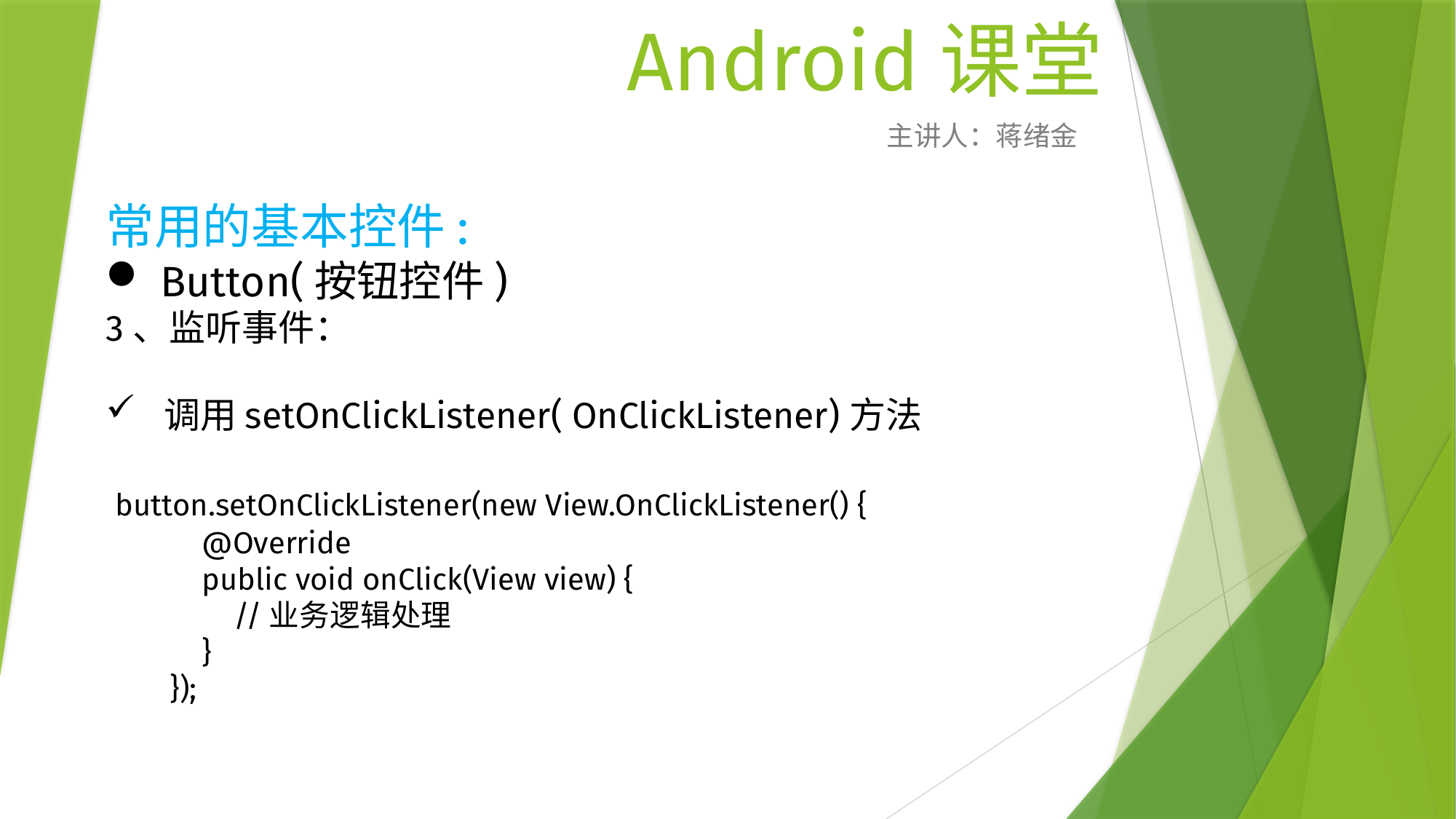

# Android课堂
主讲人：蒋绪金
常用的基本控件:
Button(按钮控件)
3、监听事件：

 调用setOnClickListener( OnClickListener)方法

 button.setOnClickListener(new View.OnClickListener() {
            @Override
            public void onClick(View view) {
                //业务逻辑处理
            }
        });